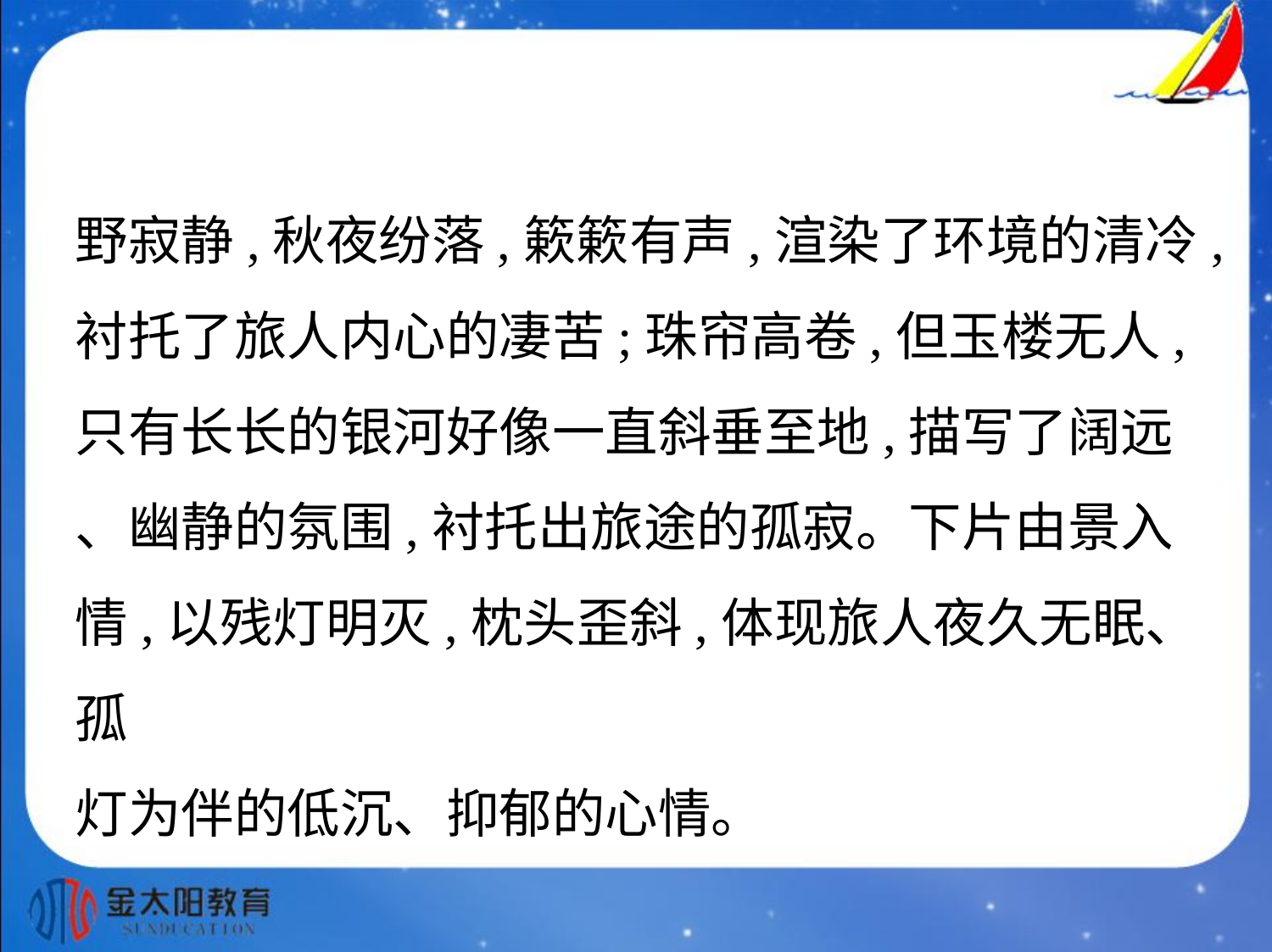

野寂静,秋夜纷落,簌簌有声,渲染了环境的清冷,
衬托了旅人内心的凄苦;珠帘高卷,但玉楼无人,
只有长长的银河好像一直斜垂至地,描写了阔远
、幽静的氛围,衬托出旅途的孤寂。下片由景入
情,以残灯明灭,枕头歪斜,体现旅人夜久无眠、孤
灯为伴的低沉、抑郁的心情。